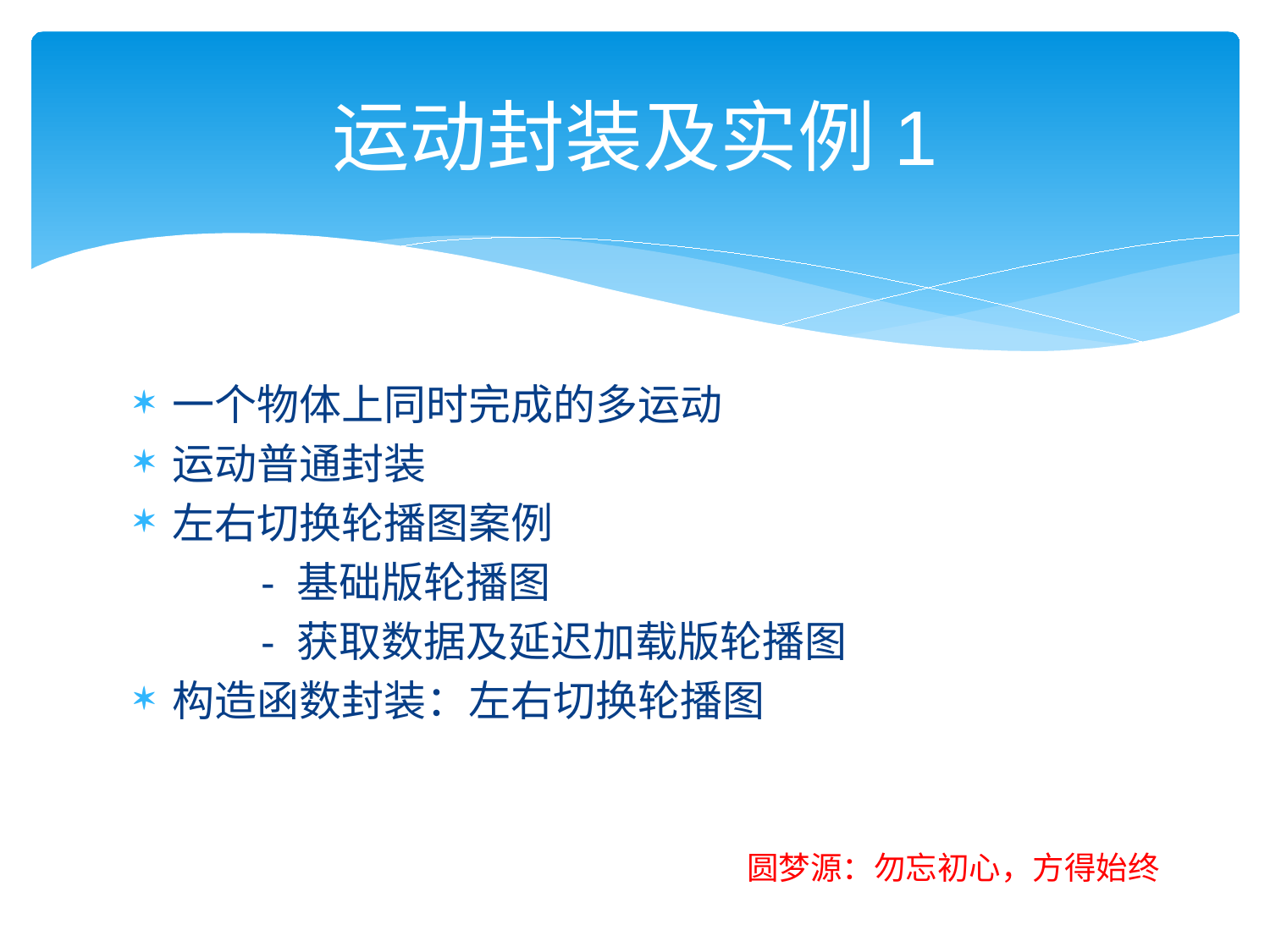

# 运动封装及实例1
一个物体上同时完成的多运动
运动普通封装
左右切换轮播图案例
	- 基础版轮播图
	- 获取数据及延迟加载版轮播图
构造函数封装：左右切换轮播图